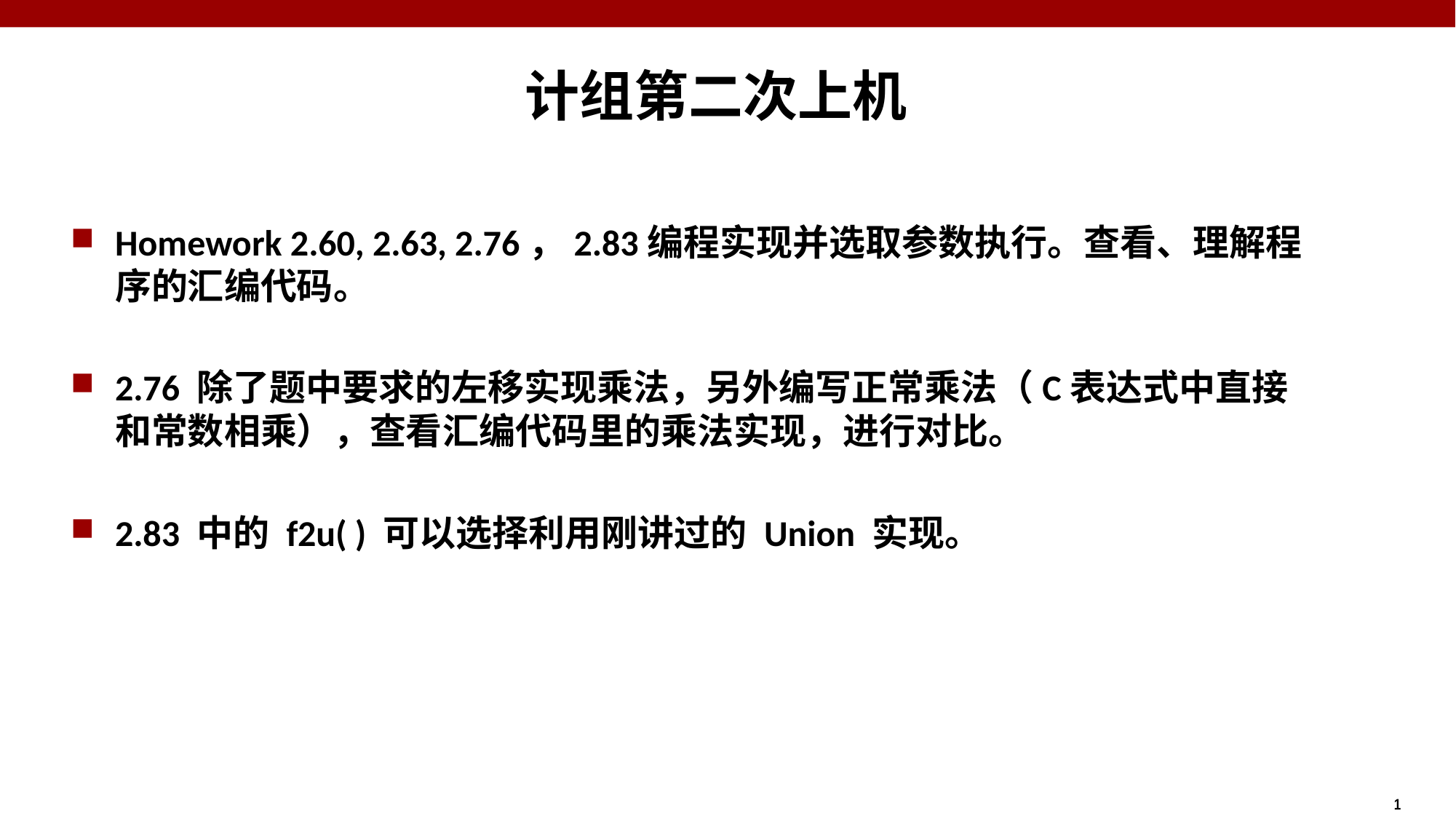

# 计组第二次上机

Homework 2.60, 2.63, 2.76，2.83编程实现并选取参数执行。查看、理解程序的汇编代码。

2.76 除了题中要求的左移实现乘法，另外编写正常乘法（C表达式中直接和常数相乘），查看汇编代码里的乘法实现，进行对比。

2.83 中的 f2u( ) 可以选择利用刚讲过的 Union 实现。